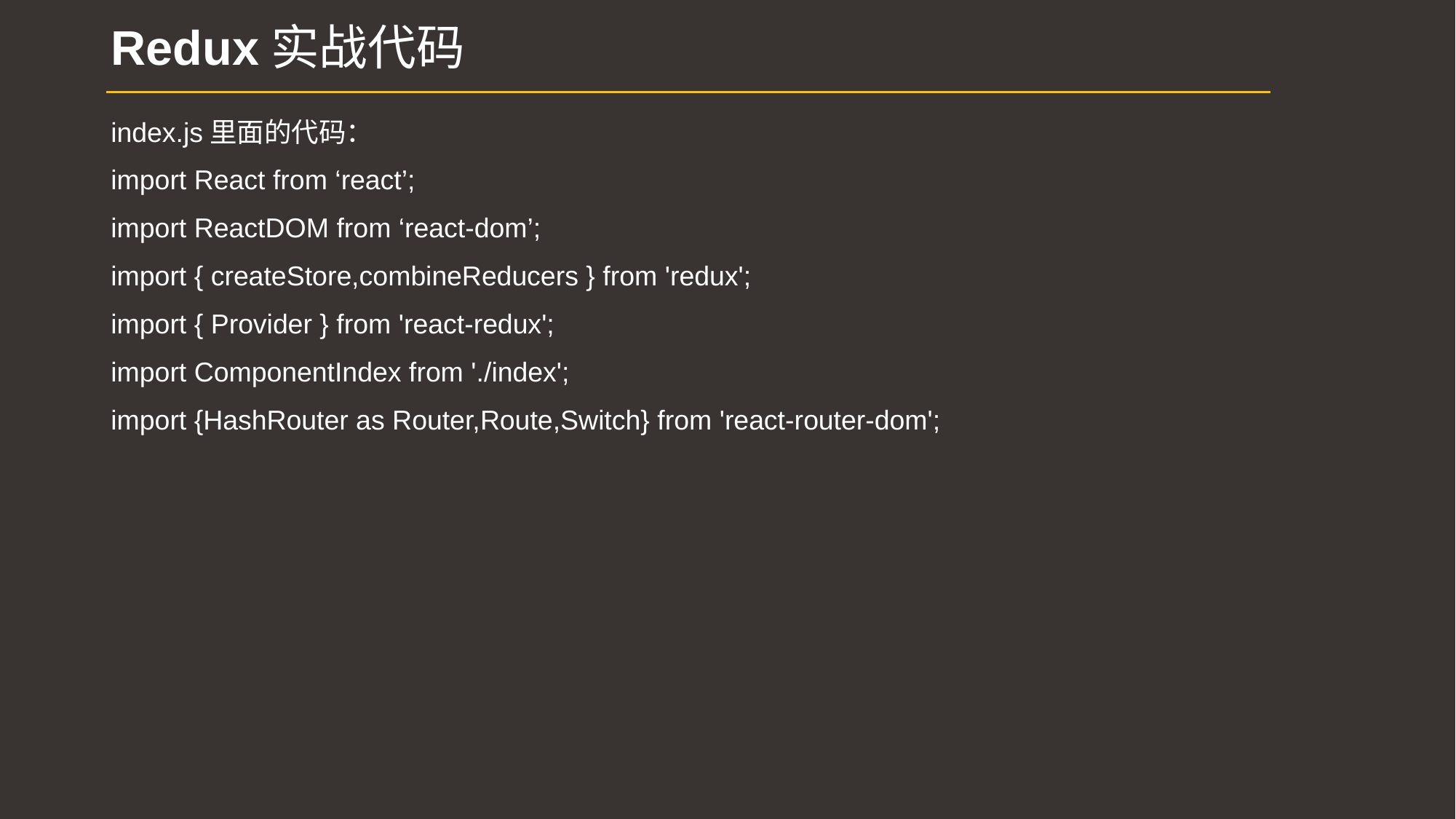

# Redux实战代码
index.js里面的代码：
import React from ‘react’;
import ReactDOM from ‘react-dom’;
import { createStore,combineReducers } from 'redux';
import { Provider } from 'react-redux';
import ComponentIndex from './index';
import {HashRouter as Router,Route,Switch} from 'react-router-dom';